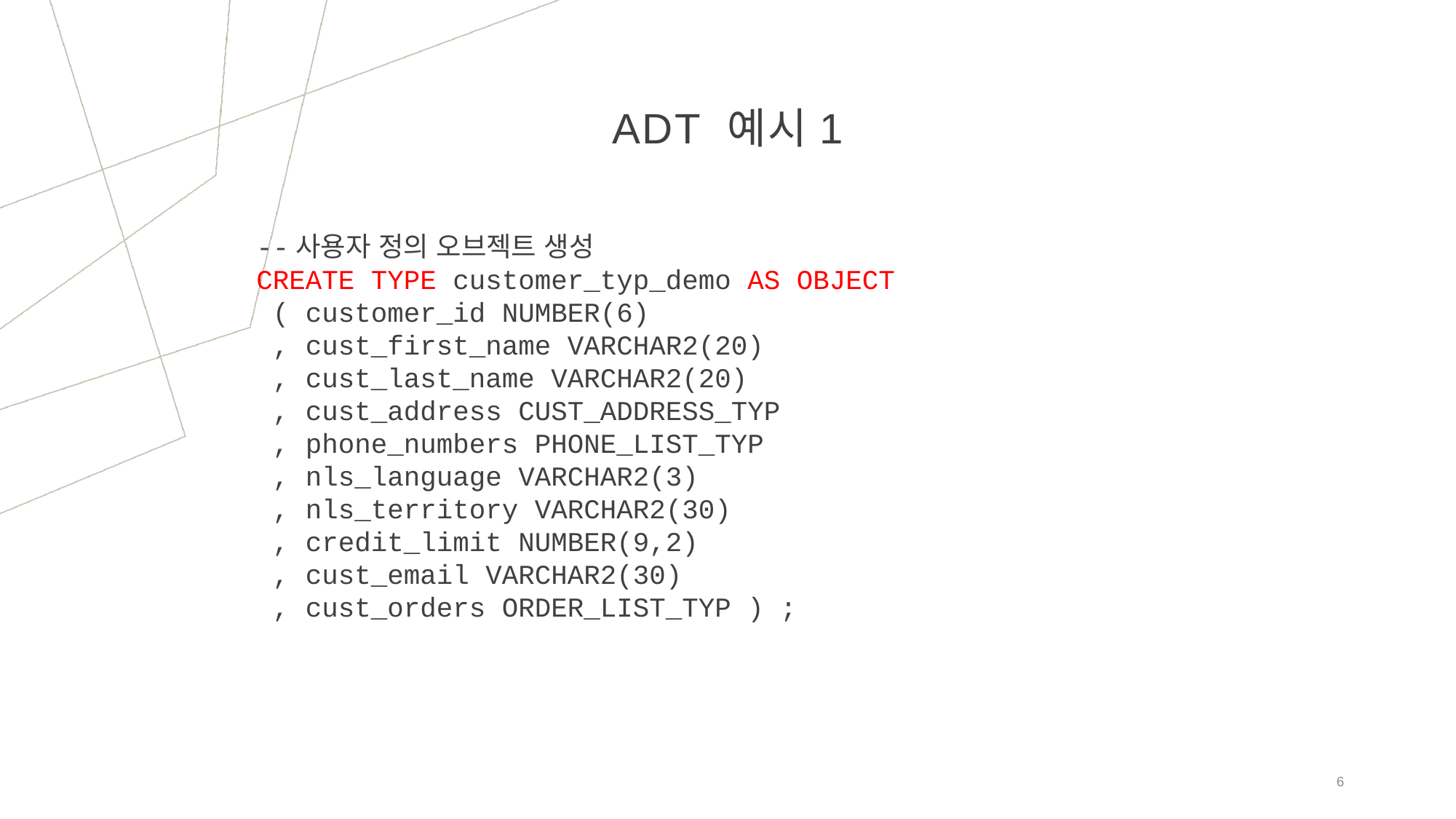

# ADT 예시1
--사용자 정의 오브젝트 생성
CREATE TYPE customer_typ_demo AS OBJECT
 ( customer_id NUMBER(6)
 , cust_first_name VARCHAR2(20)
 , cust_last_name VARCHAR2(20)
 , cust_address CUST_ADDRESS_TYP
 , phone_numbers PHONE_LIST_TYP
 , nls_language VARCHAR2(3)
 , nls_territory VARCHAR2(30)
 , credit_limit NUMBER(9,2)
 , cust_email VARCHAR2(30)
 , cust_orders ORDER_LIST_TYP ) ;
6